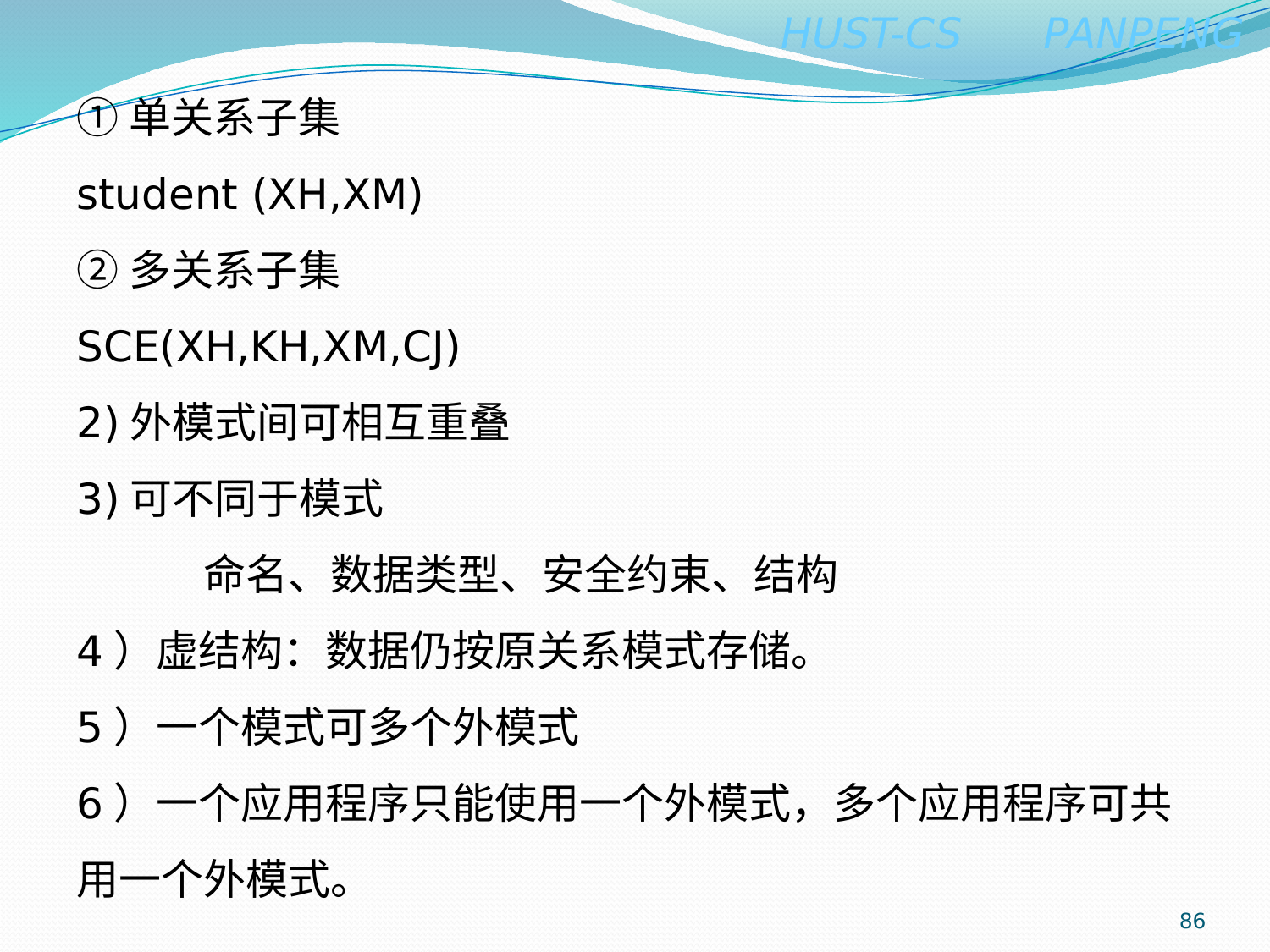

①单关系子集
student (XH,XM)
②多关系子集
SCE(XH,KH,XM,CJ)
2)外模式间可相互重叠
3)可不同于模式
	命名、数据类型、安全约束、结构
4）虚结构：数据仍按原关系模式存储。
5）一个模式可多个外模式
6）一个应用程序只能使用一个外模式，多个应用程序可共用一个外模式。
86